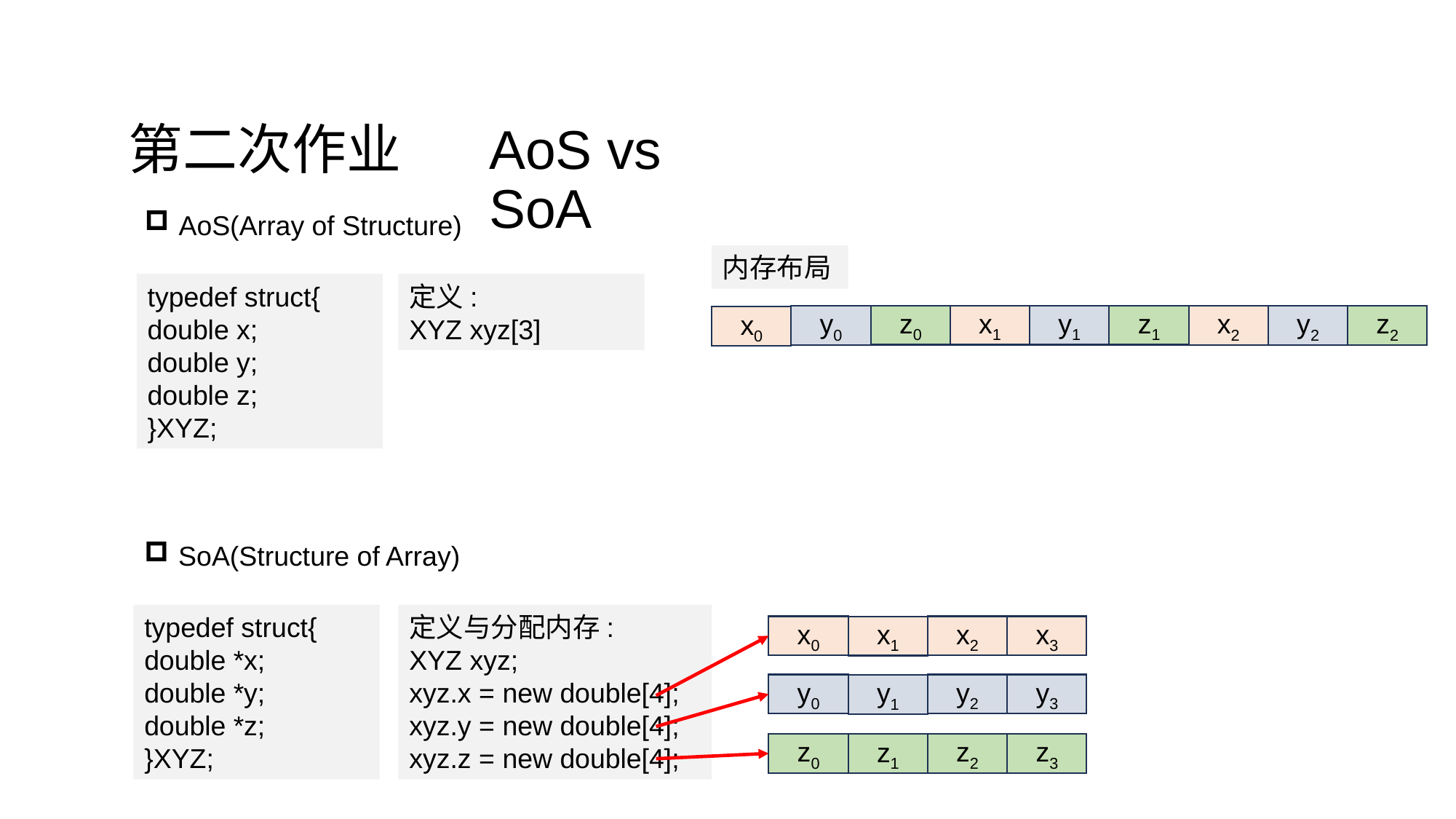

AoS vs SoA
第二次作业
AoS(Array of Structure)
内存布局
typedef struct{
double x;
double y;
double z;
}XYZ;
定义:
XYZ xyz[3]
y1
z1
z0
x1
y2
z2
y0
x2
x0
SoA(Structure of Array)
typedef struct{
double *x;
double *y;
double *z;
}XYZ;
定义与分配内存:
XYZ xyz;
xyz.x = new double[4];
xyz.y = new double[4];
xyz.z = new double[4];
x0
x2
x3
x1
y0
y2
y3
y1
z0
z2
z3
z1